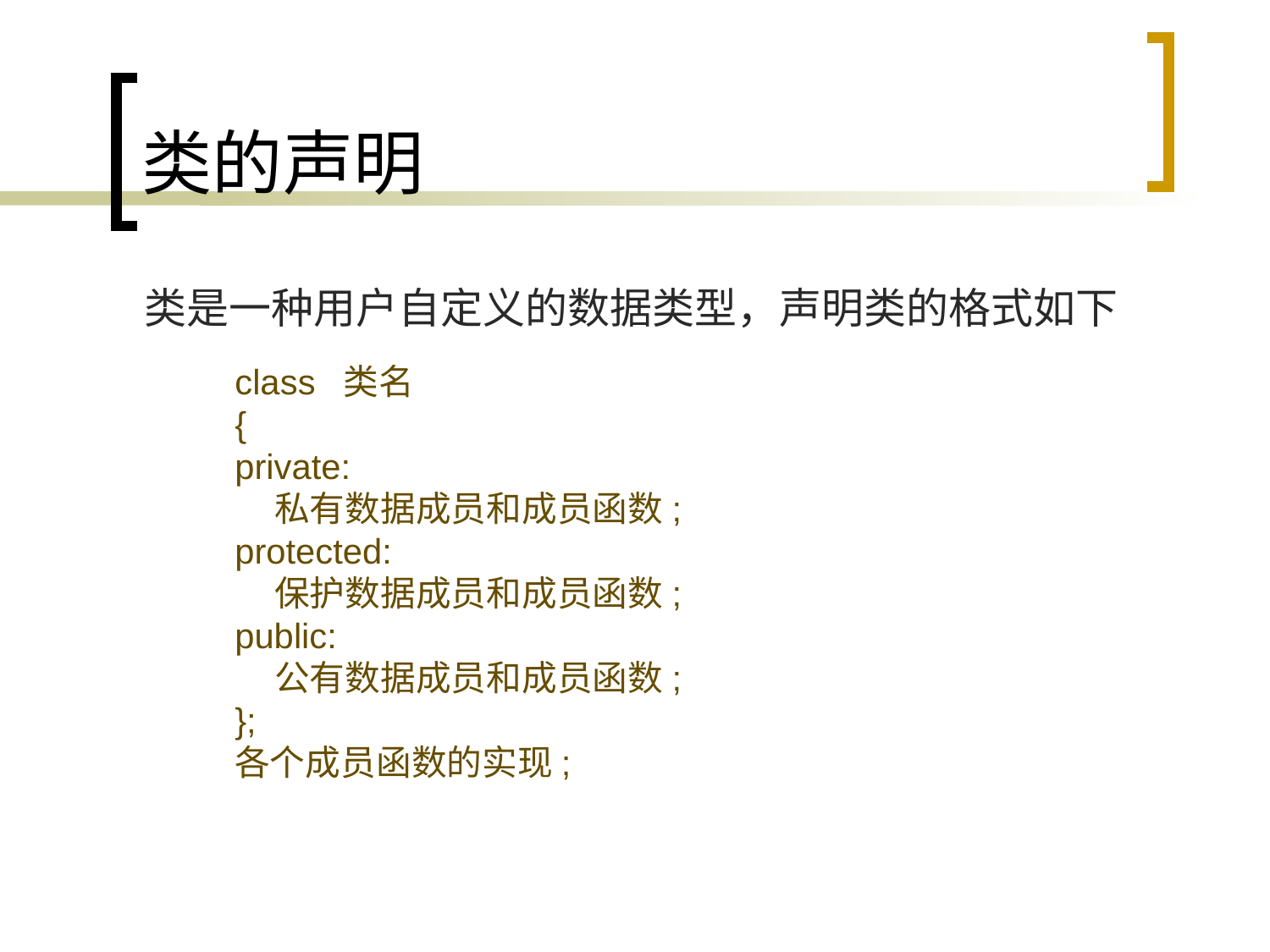

# 类的声明
类是一种用户自定义的数据类型，声明类的格式如下

class  类名
{
private:
    私有数据成员和成员函数;
protected:
    保护数据成员和成员函数;
public:
    公有数据成员和成员函数;
};
各个成员函数的实现;